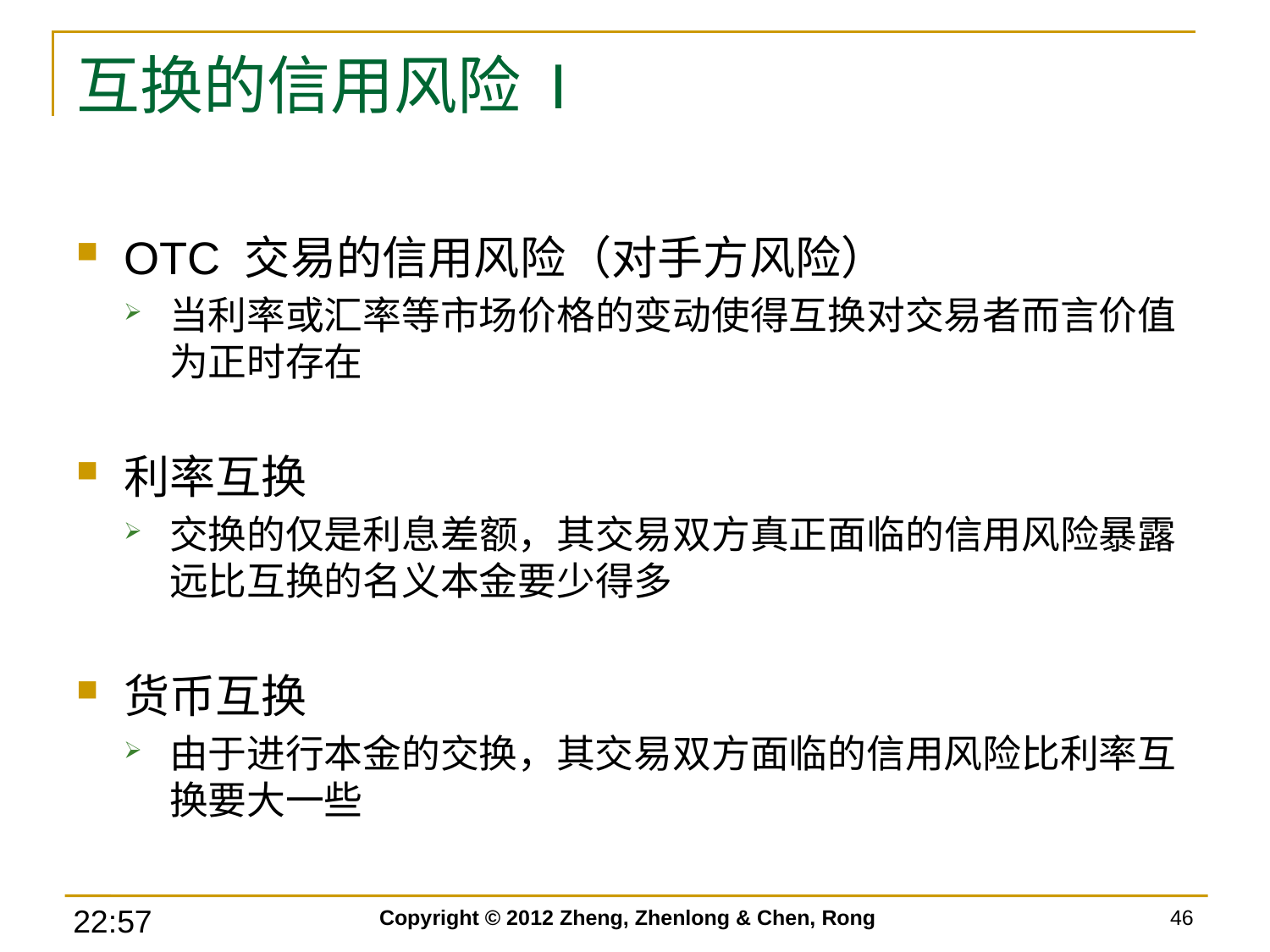

# 互换的信用风险 I
OTC 交易的信用风险（对手方风险）
当利率或汇率等市场价格的变动使得互换对交易者而言价值为正时存在

利率互换
交换的仅是利息差额，其交易双方真正面临的信用风险暴露远比互换的名义本金要少得多

货币互换
由于进行本金的交换，其交易双方面临的信用风险比利率互换要大一些
Copyright © 2012 Zheng, Zhenlong & Chen, Rong
46